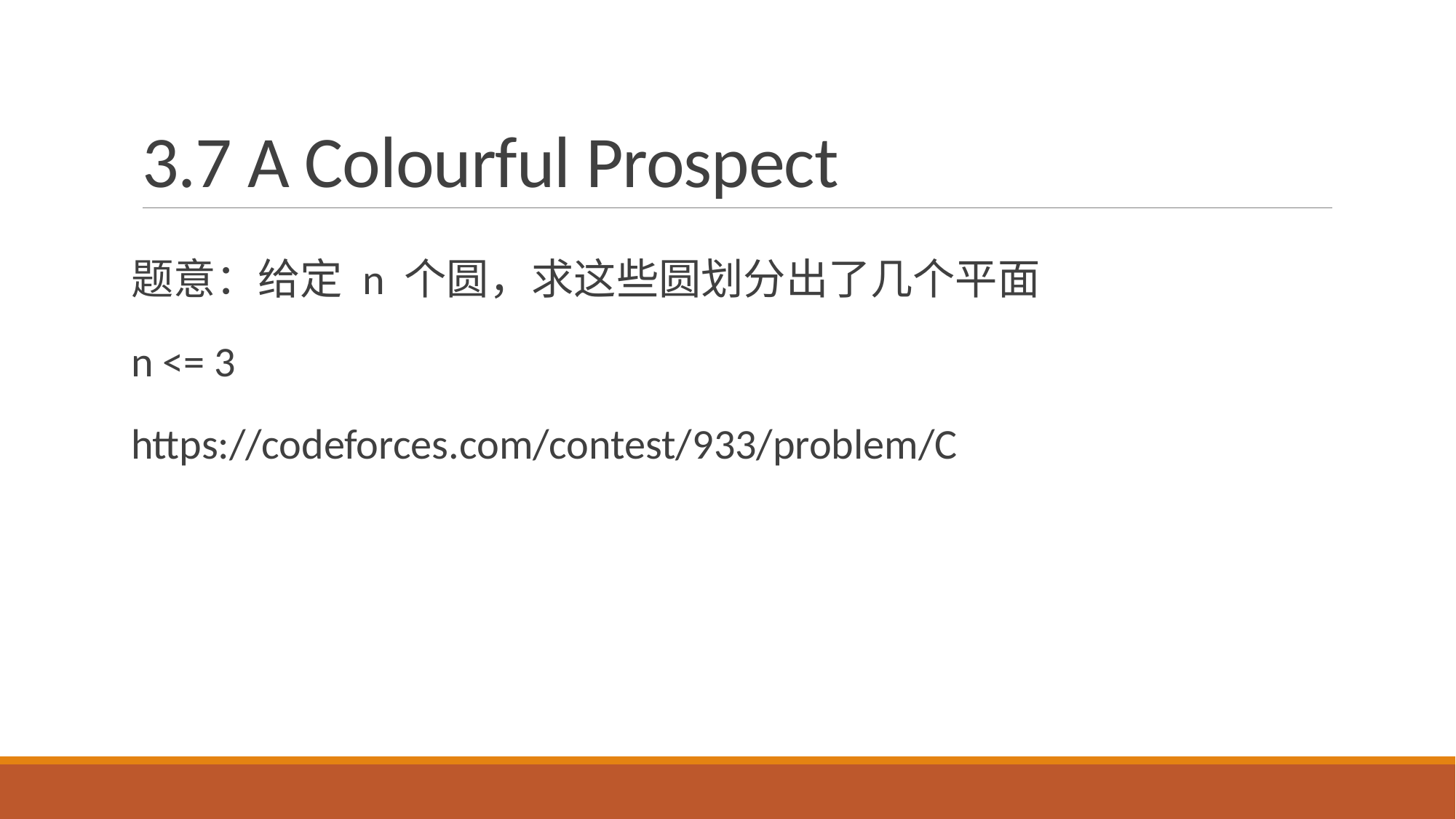

# 3.7 A Colourful Prospect
题意：给定 n 个圆，求这些圆划分出了几个平面
n <= 3
https://codeforces.com/contest/933/problem/C